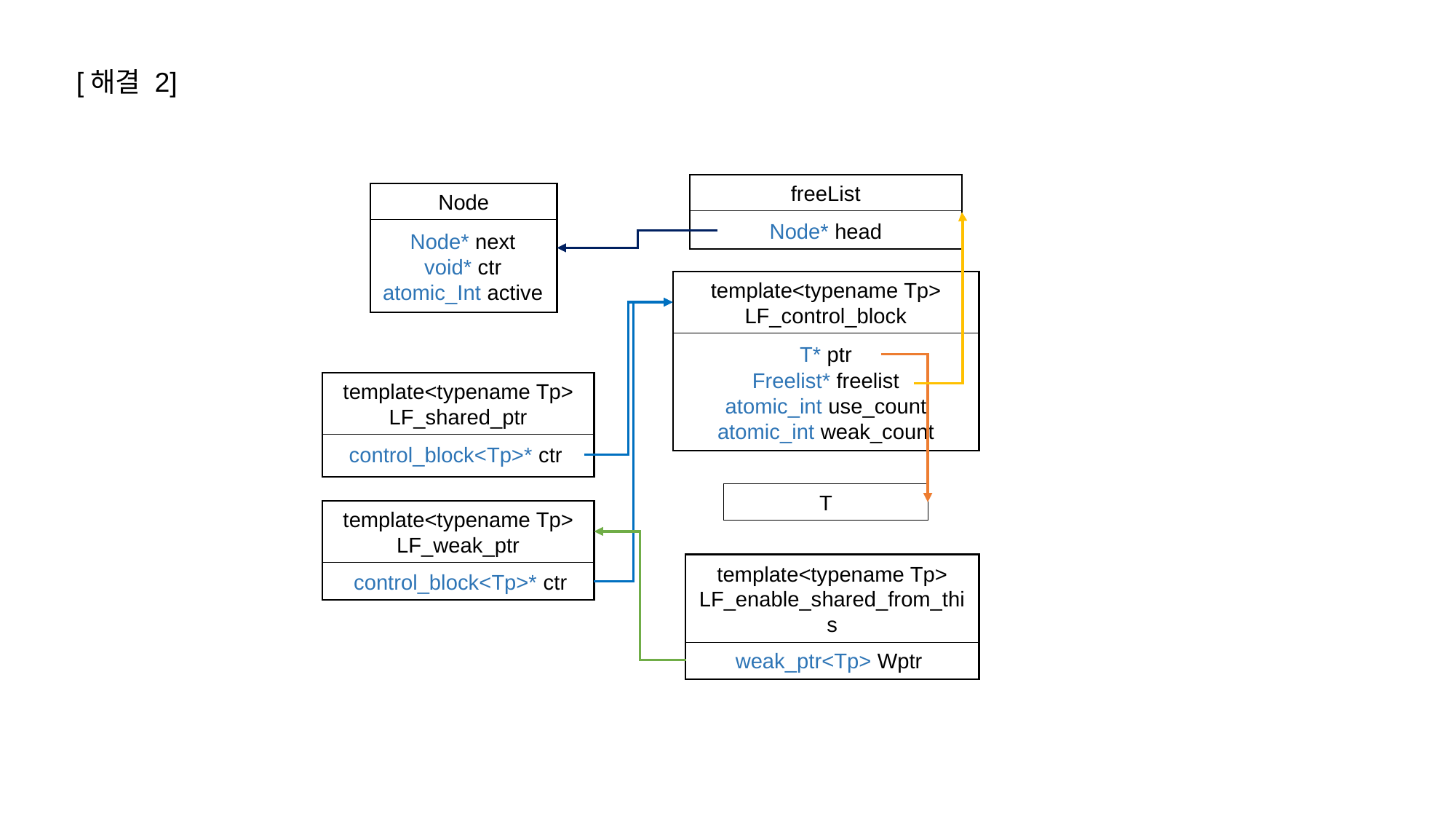

[해결 2]

freeList
Node* head
Node

Node* next
void* ctr
atomic_Int active
template<typename Tp>
LF_control_block

T* ptr
Freelist* freelist
atomic_int use_count
atomic_int weak_count

template<typename Tp>
LF_shared_ptr
control_block<Tp>* ctr
T
template<typename Tp>
LF_weak_ptr

template<typename Tp> LF_enable_shared_from_this
control_block<Tp>* ctr
weak_ptr<Tp> Wptr